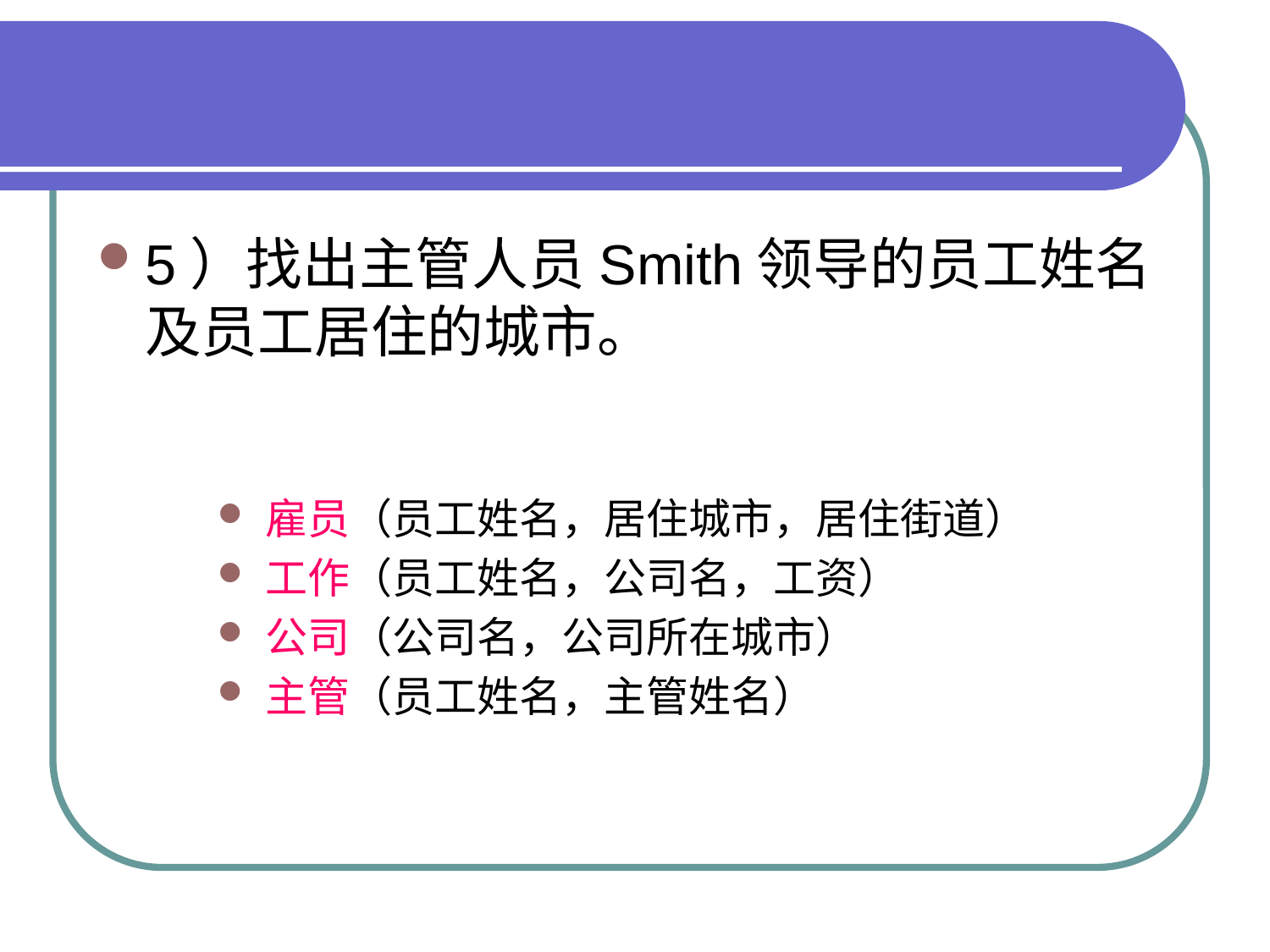

#
5）找出主管人员Smith领导的员工姓名及员工居住的城市。

雇员（员工姓名，居住城市，居住街道）
工作（员工姓名，公司名，工资）
公司（公司名，公司所在城市）
主管（员工姓名，主管姓名）